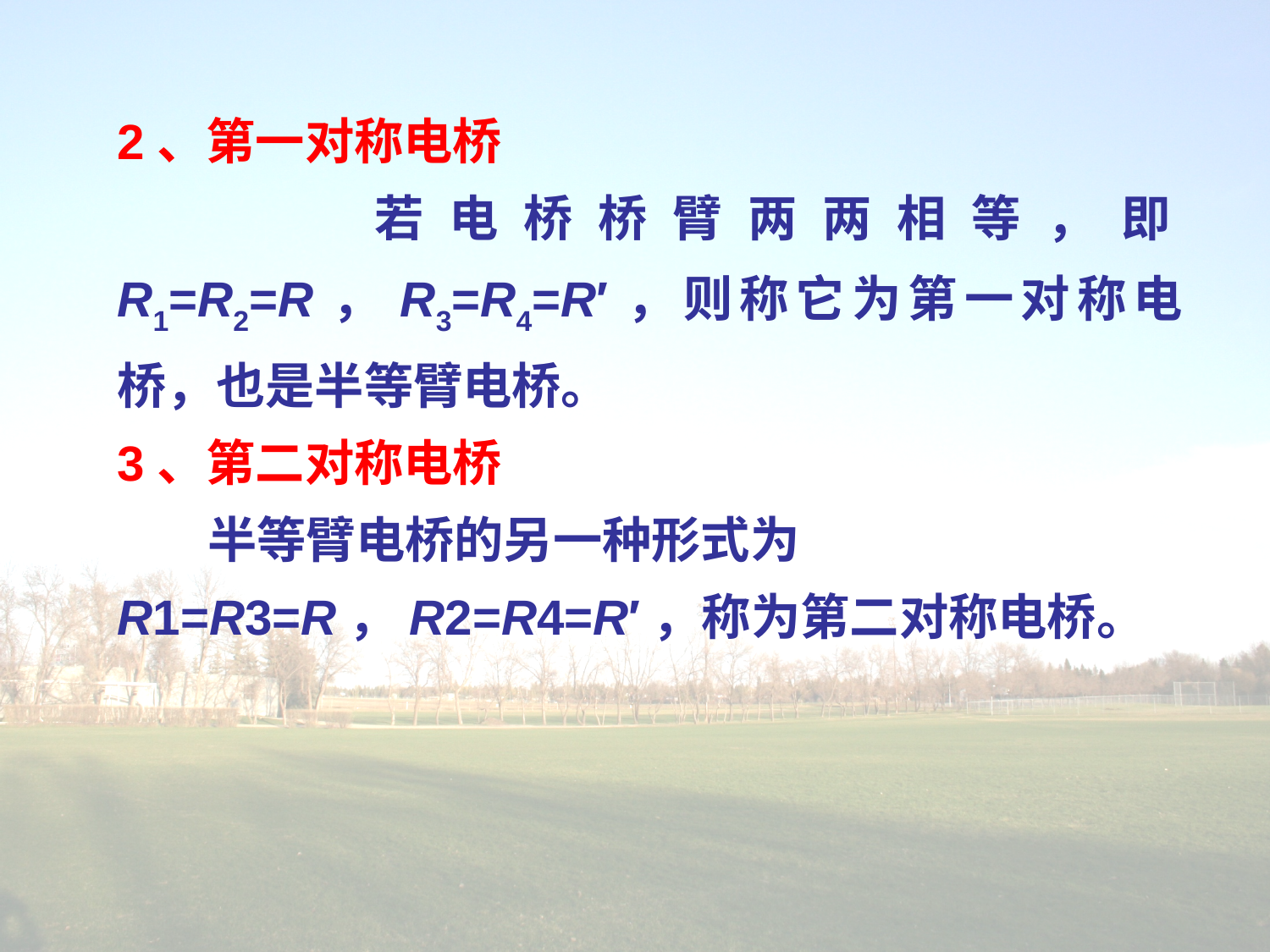

2、第一对称电桥
      若电桥桥臂两两相等，即R1=R2=R，R3=R4=R′，则称它为第一对称电桥，也是半等臂电桥。
3、第二对称电桥
       半等臂电桥的另一种形式为R1=R3=R，R2=R4=R′，称为第二对称电桥。